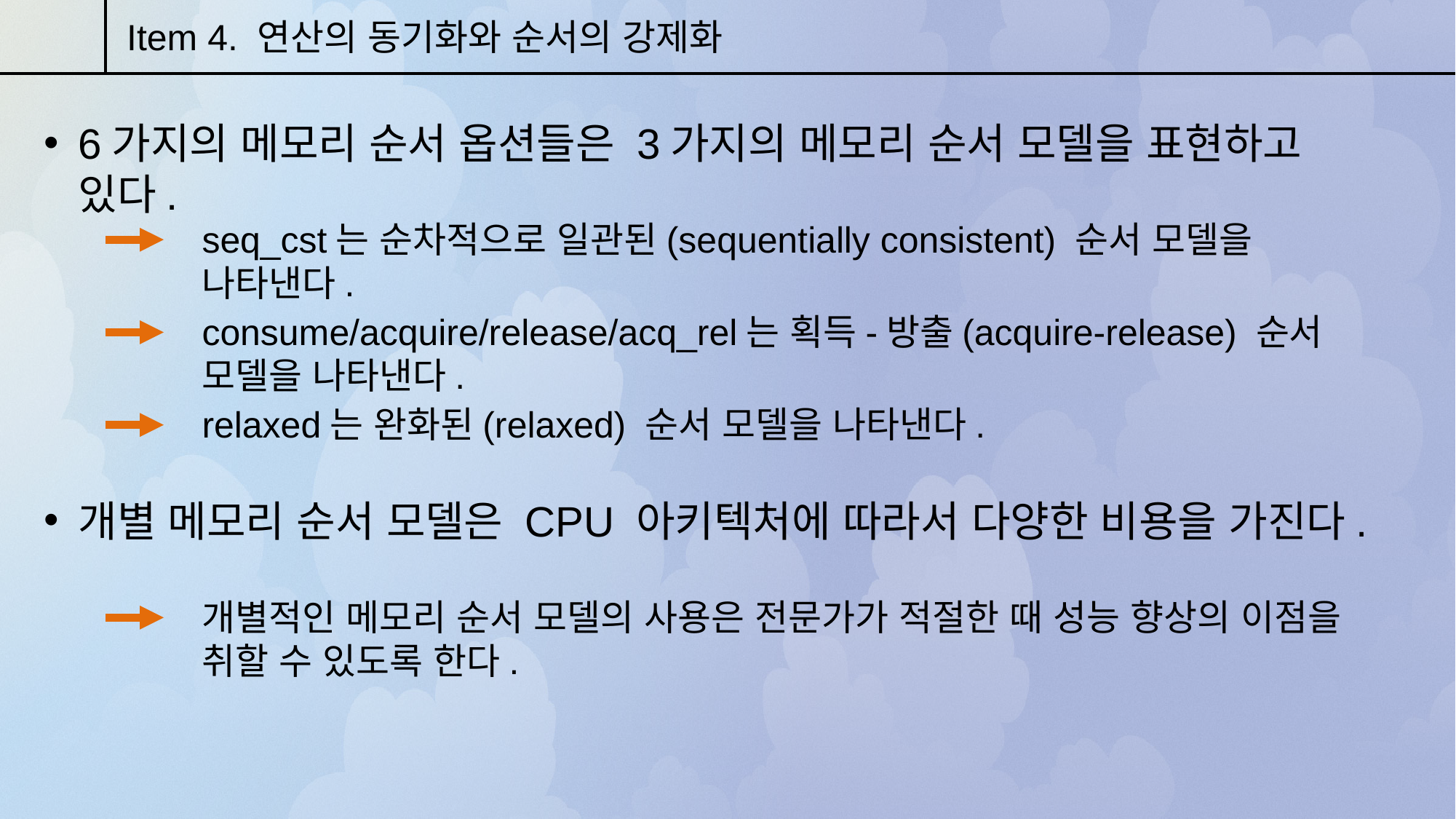

Item 4. 연산의 동기화와 순서의 강제화
6가지의 메모리 순서 옵션들은 3가지의 메모리 순서 모델을 표현하고 있다.
seq_cst는 순차적으로 일관된(sequentially consistent) 순서 모델을 나타낸다.
consume/acquire/release/acq_rel는 획득-방출(acquire-release) 순서 모델을 나타낸다.
relaxed는 완화된(relaxed) 순서 모델을 나타낸다.
개별 메모리 순서 모델은 CPU 아키텍처에 따라서 다양한 비용을 가진다.
개별적인 메모리 순서 모델의 사용은 전문가가 적절한 때 성능 향상의 이점을 취할 수 있도록 한다.